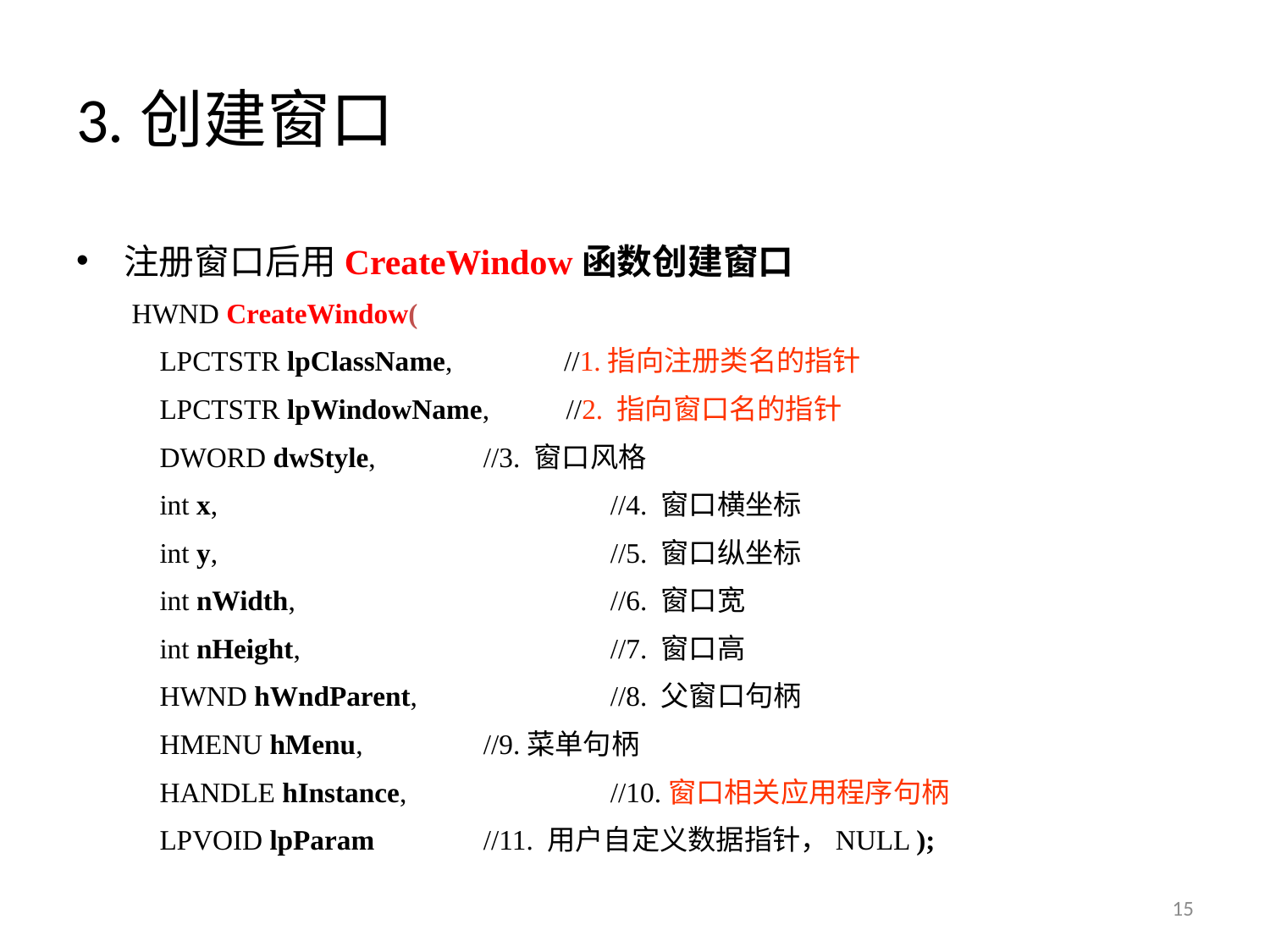

# 3.创建窗口
注册窗口后用CreateWindow函数创建窗口
HWND CreateWindow(
    LPCTSTR lpClassName,                //1.指向注册类名的指针
    LPCTSTR lpWindowName,           //2. 指向窗口名的指针
    DWORD dwStyle, 	              //3. 窗口风格
    int x, 			              //4. 窗口横坐标
    int y, 			              //5. 窗口纵坐标
    int nWidth,		              //6. 窗口宽
    int nHeight, 		              //7. 窗口高
    HWND hWndParent,	              //8. 父窗口句柄
    HMENU hMenu, 	              //9.菜单句柄
    HANDLE hInstance, 	              //10.窗口相关应用程序句柄
    LPVOID lpParam 	              //11. 用户自定义数据指针，NULL );
15